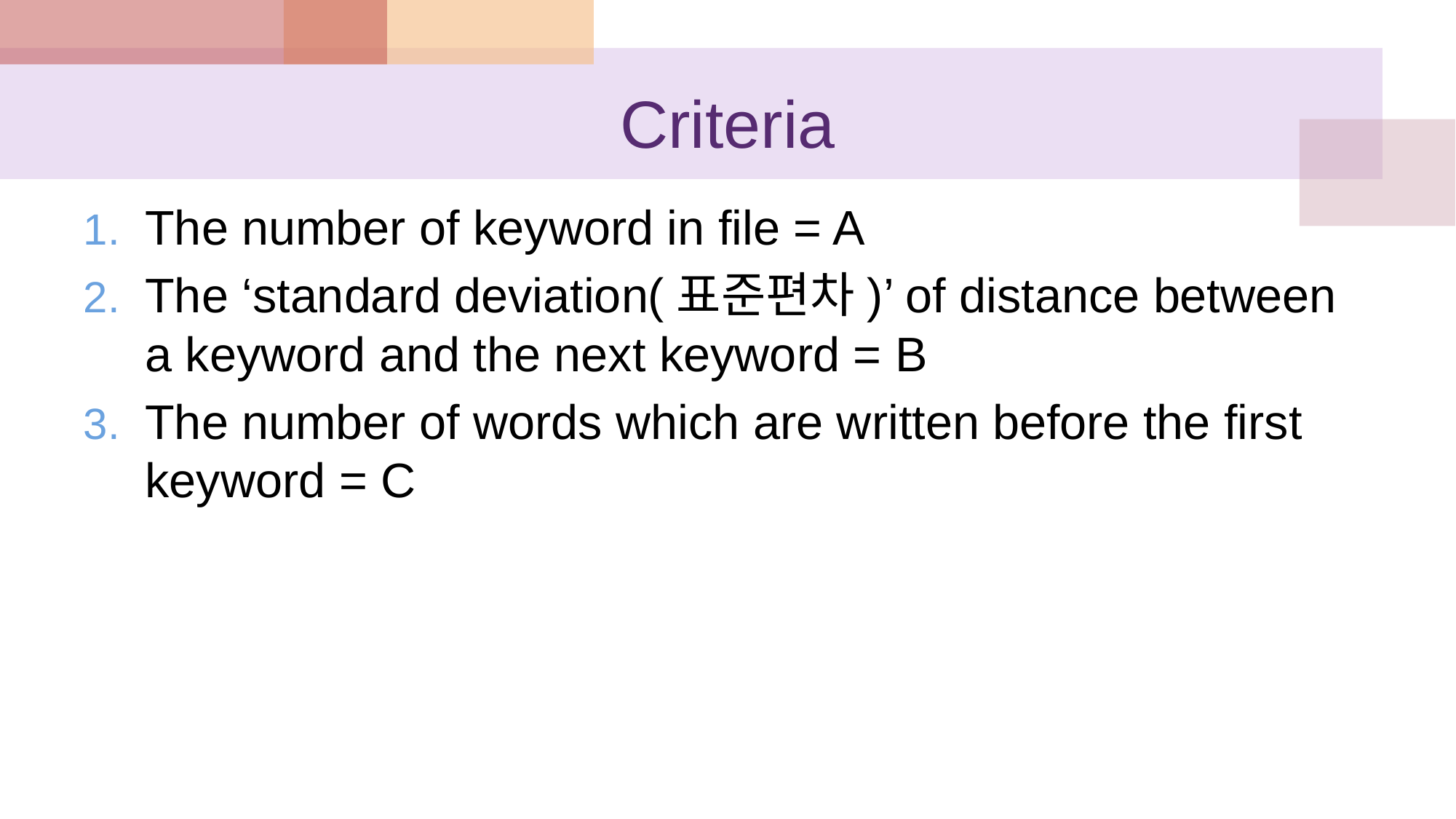

# Criteria
The number of keyword in file = A
The ‘standard deviation(표준편차)’ of distance between a keyword and the next keyword = B
The number of words which are written before the first keyword = C